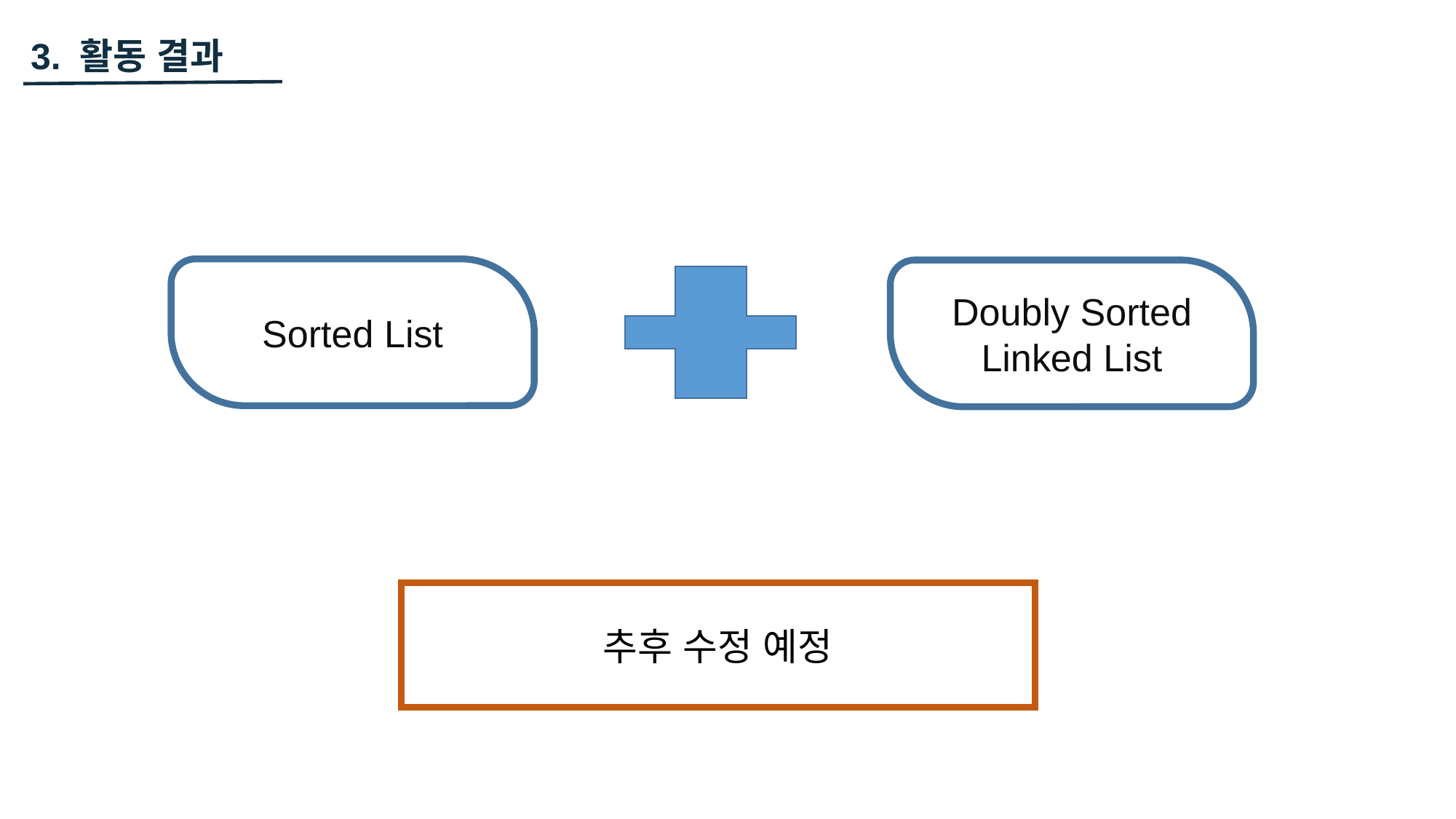

3. 활동 결과
Sorted List
Doubly Sorted
Linked List

추후 수정 예정